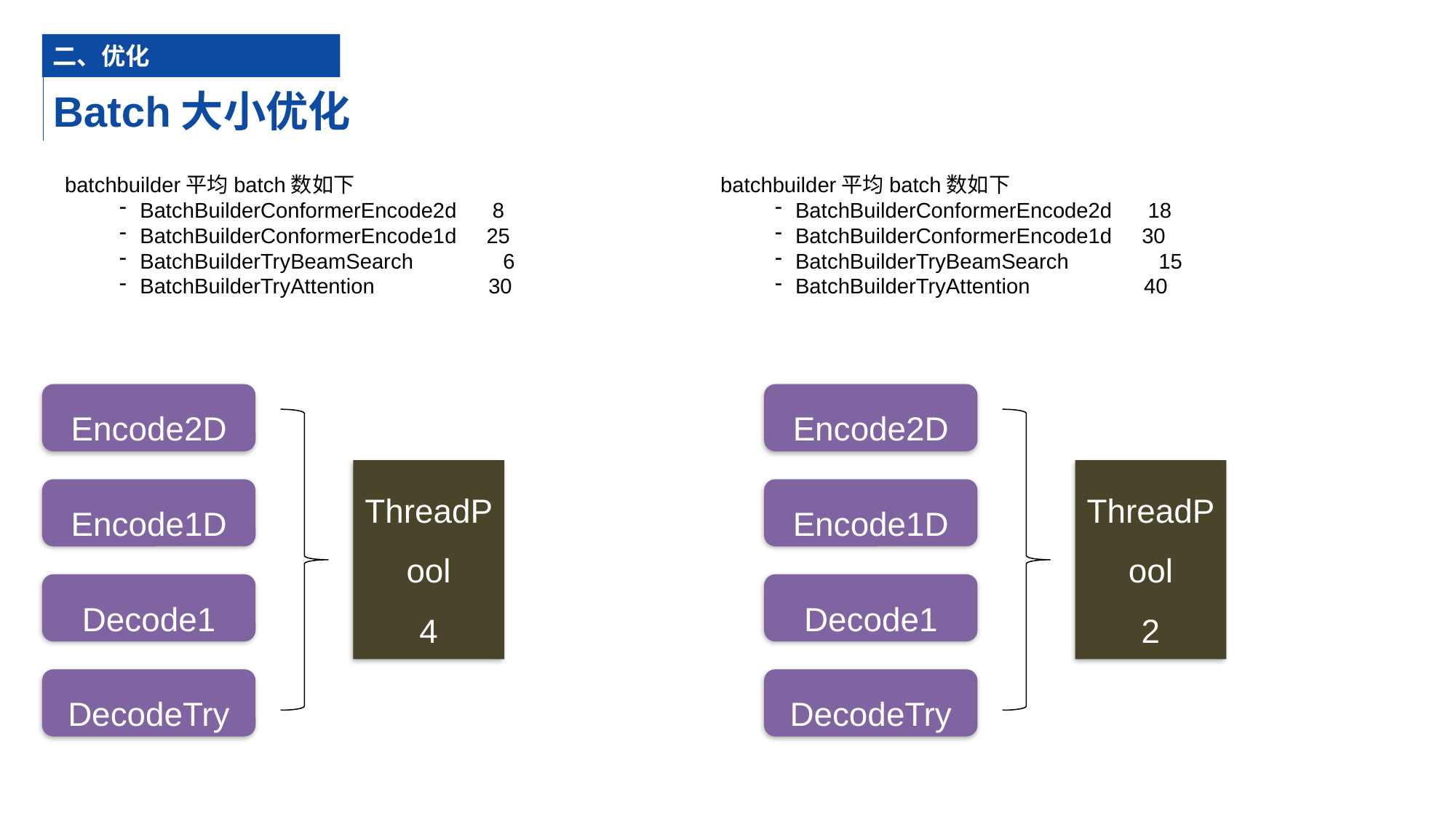

二、优化
# Batch大小优化
batchbuilder平均batch数如下
BatchBuilderConformerEncode2d      8
BatchBuilderConformerEncode1d     25
BatchBuilderTryBeamSearch               6
BatchBuilderTryAttention                   30
batchbuilder平均batch数如下
BatchBuilderConformerEncode2d      18
BatchBuilderConformerEncode1d     30
BatchBuilderTryBeamSearch               15
BatchBuilderTryAttention                   40
Encode2D
Encode2D

ThreadPool
4
ThreadPool
2
Encode1D
Encode1D
Decode1
Decode1
DecodeTry
DecodeTry